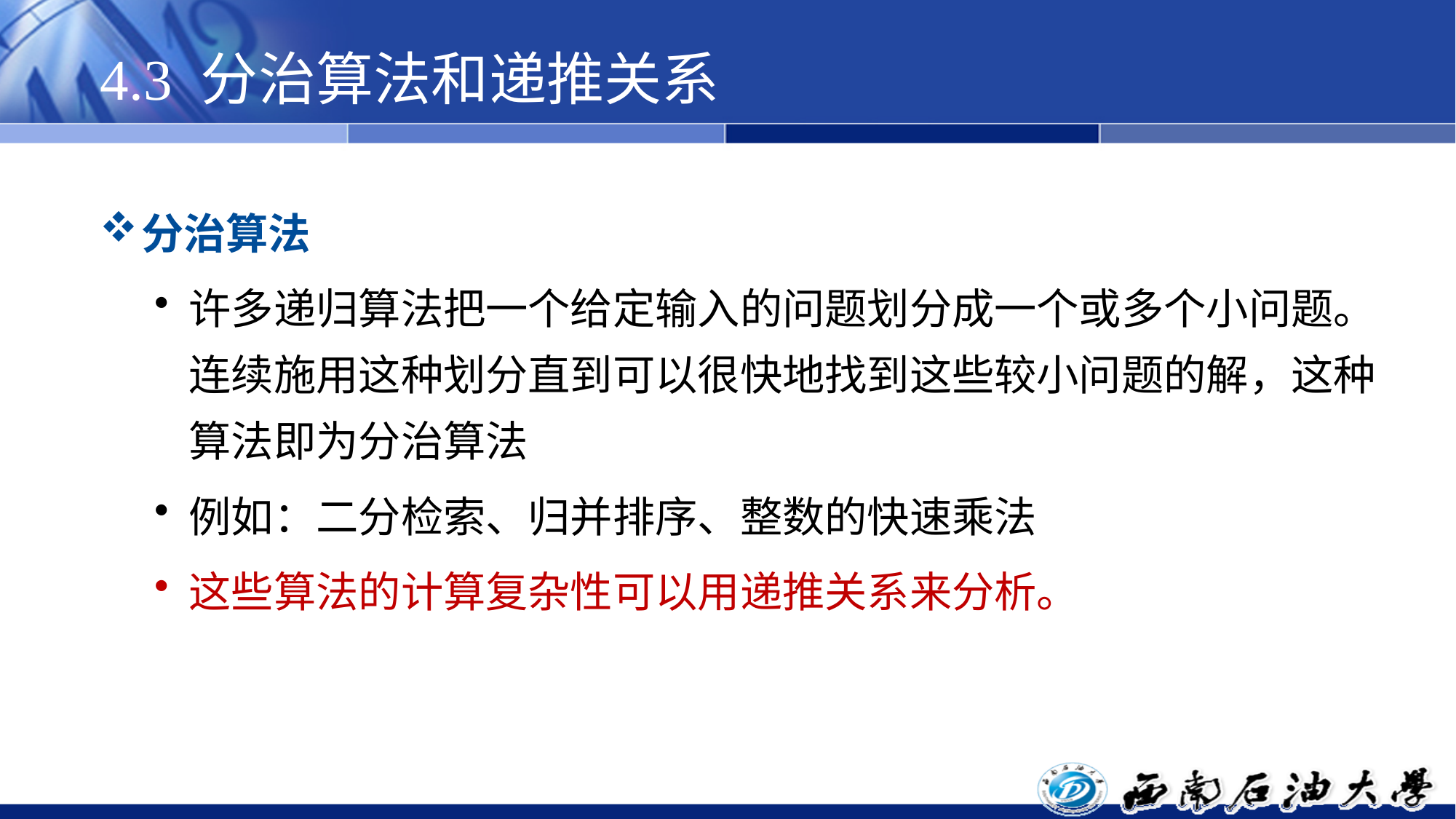

# 4.3 分治算法和递推关系
分治算法
许多递归算法把一个给定输入的问题划分成一个或多个小问题。连续施用这种划分直到可以很快地找到这些较小问题的解，这种算法即为分治算法
例如：二分检索、归并排序、整数的快速乘法
这些算法的计算复杂性可以用递推关系来分析。